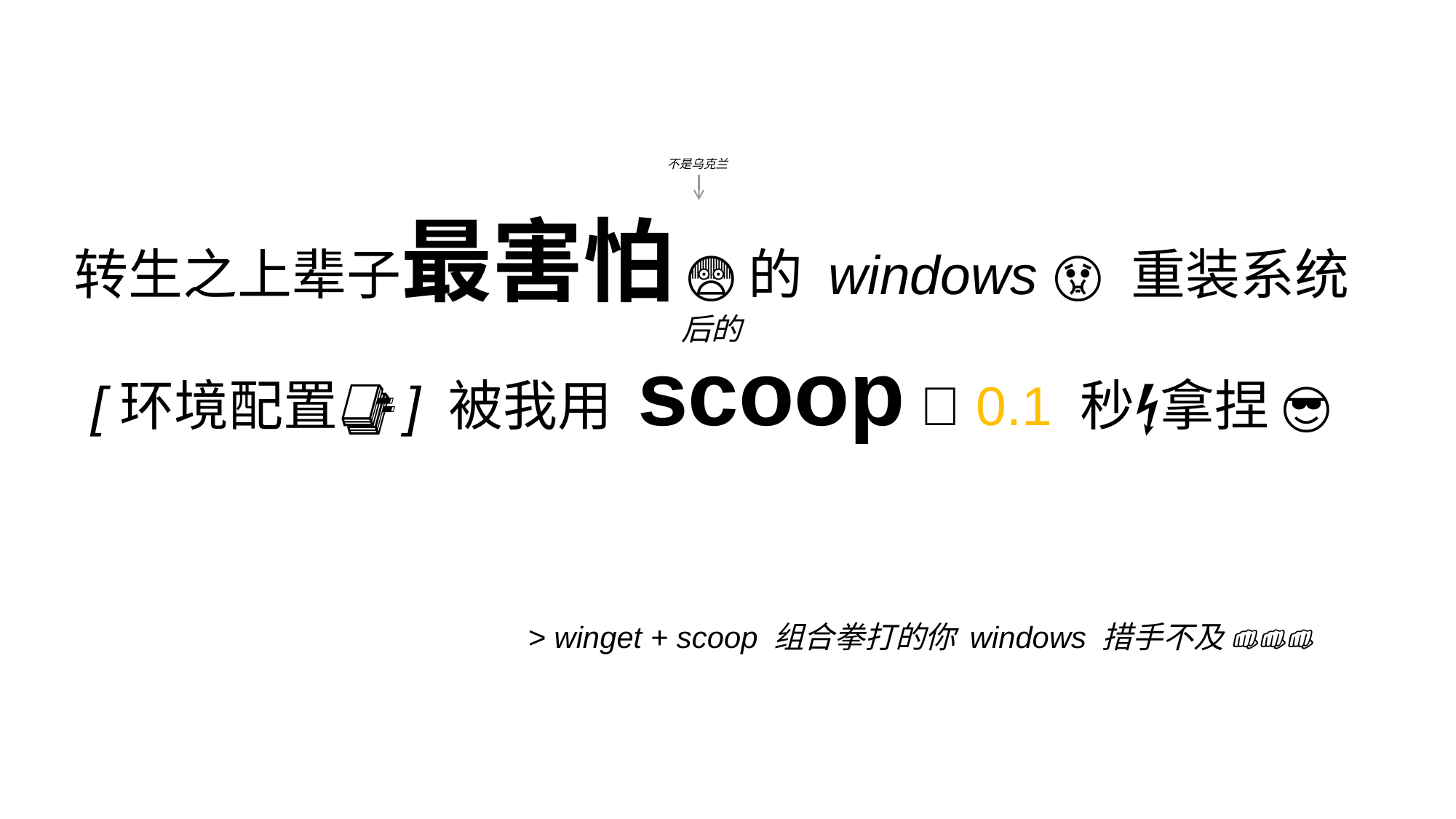

# 转生之上辈子最害怕 😨 的 windows 🤢 重装系统 后的 [环境配置📑] 被我用 scoop 🩷 0.1 秒⚡拿捏 😎
不是乌克兰
> winget + scoop 组合拳打的你 windows 措手不及 👊👊👊